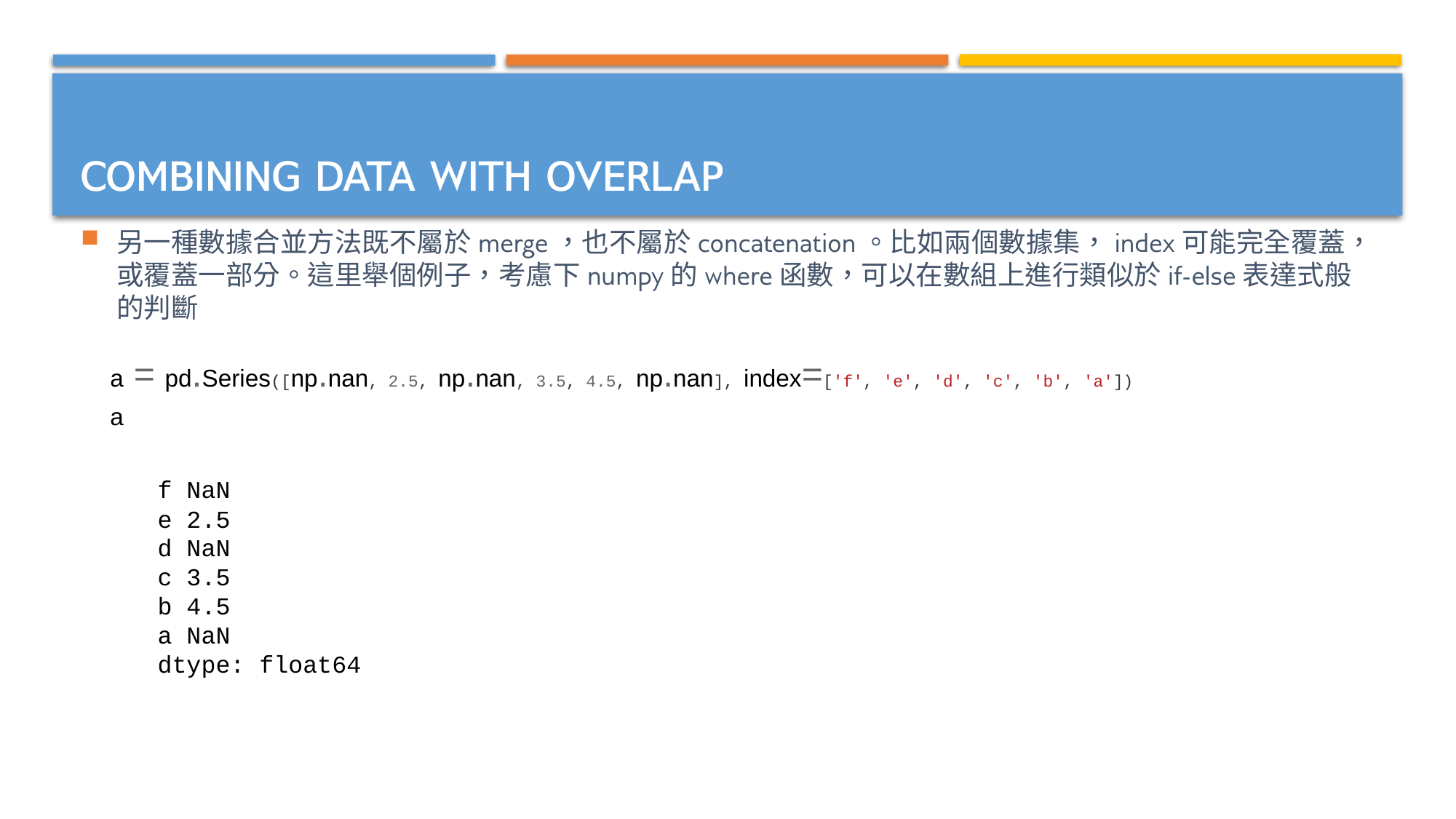

另一種數據合並方法既不屬於merge，也不屬於concatenation。比如兩個數據集，index可能完全覆蓋，或覆蓋一部分。這里舉個例子，考慮下numpy的where函數，可以在數組上進行類似於if-else表達式般的判斷
# Combining Data with Overlap
a = pd.Series([np.nan, 2.5, np.nan, 3.5, 4.5, np.nan], index=['f', 'e', 'd', 'c', 'b', 'a'])
a
f NaN
e 2.5
d NaN
c 3.5
b 4.5
a NaN
dtype: float64